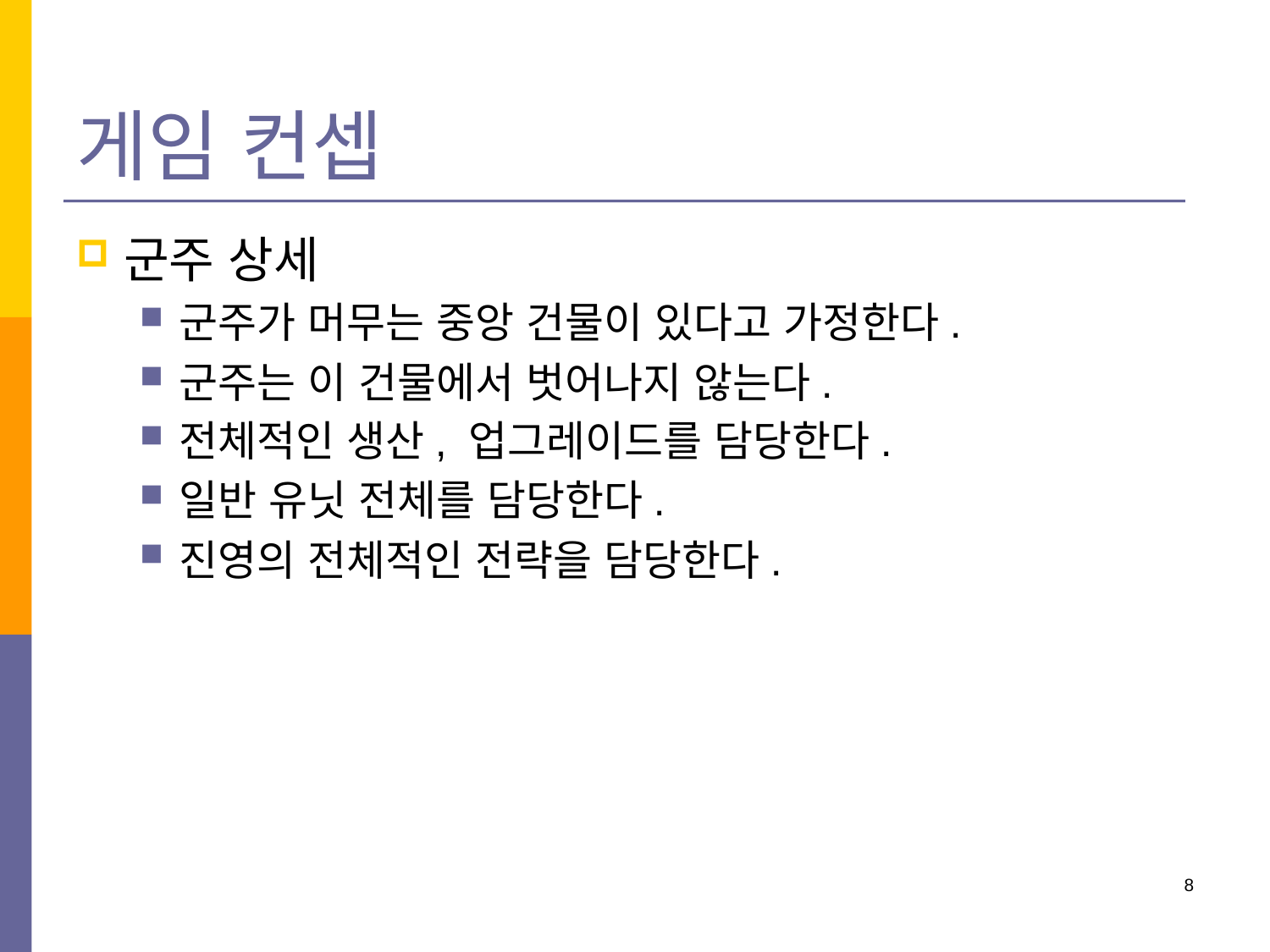

# 게임 컨셉
군주 상세
군주가 머무는 중앙 건물이 있다고 가정한다.
군주는 이 건물에서 벗어나지 않는다.
전체적인 생산, 업그레이드를 담당한다.
일반 유닛 전체를 담당한다.
진영의 전체적인 전략을 담당한다.
8